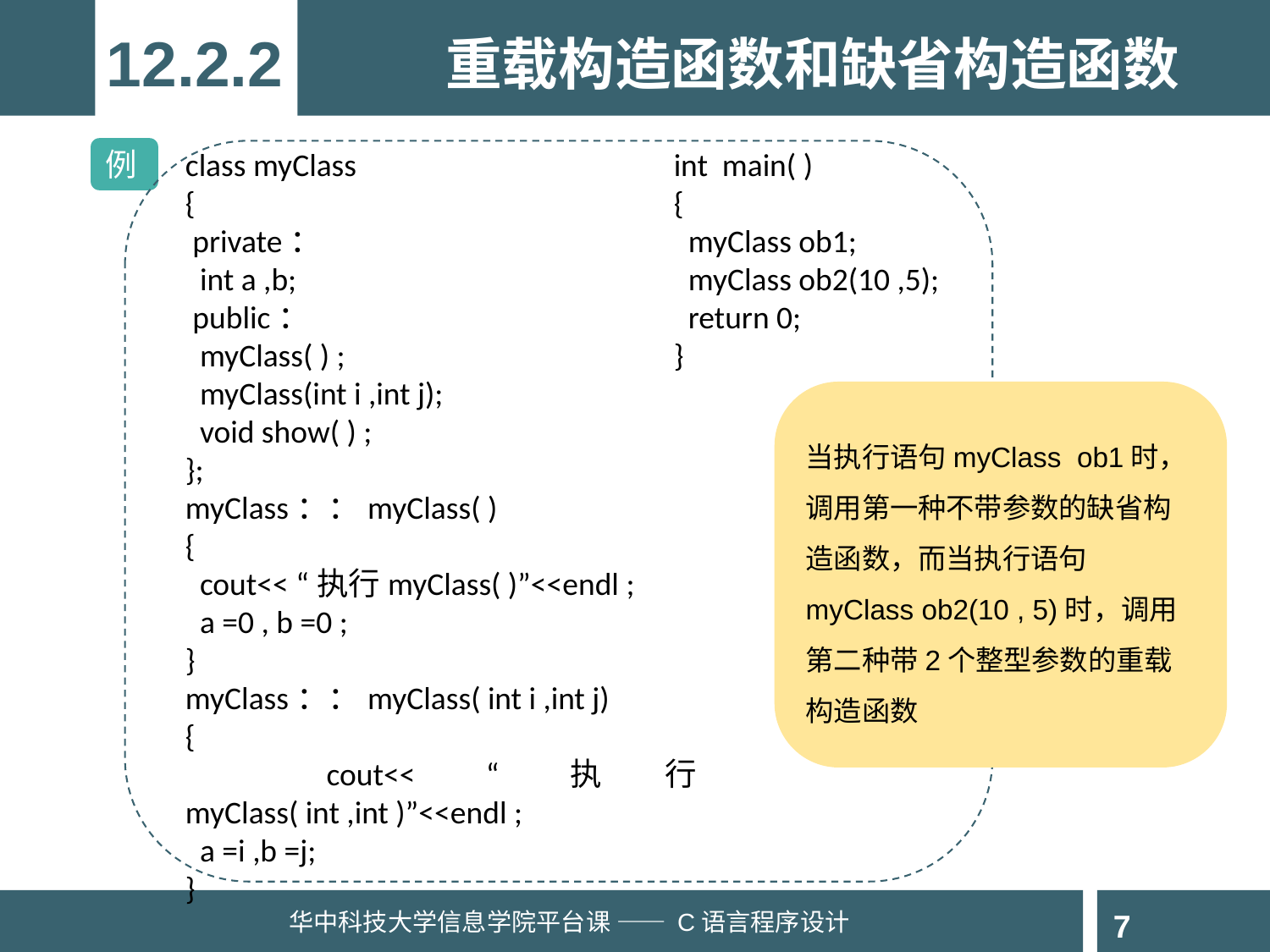

12.2.2
	重载构造函数和缺省构造函数
例
class myClass
{
 private：
  int a ,b;
 public：
  myClass( ) ;
  myClass(int i ,int j);
  void show( ) ;
};
myClass：：myClass( )
{
  cout<< “执行myClass( )”<<endl ;
  a =0 , b =0 ;
}
myClass：：myClass( int i ,int j)
{
  cout<< “执行myClass( int ,int )”<<endl ;
  a =i ,b =j;
}
int  main( )
{
  myClass ob1;
  myClass ob2(10 ,5);
  return 0;
}

当执行语句myClass  ob1时，调用第一种不带参数的缺省构造函数，而当执行语句myClass ob2(10 , 5)时，调用第二种带2个整型参数的重载构造函数